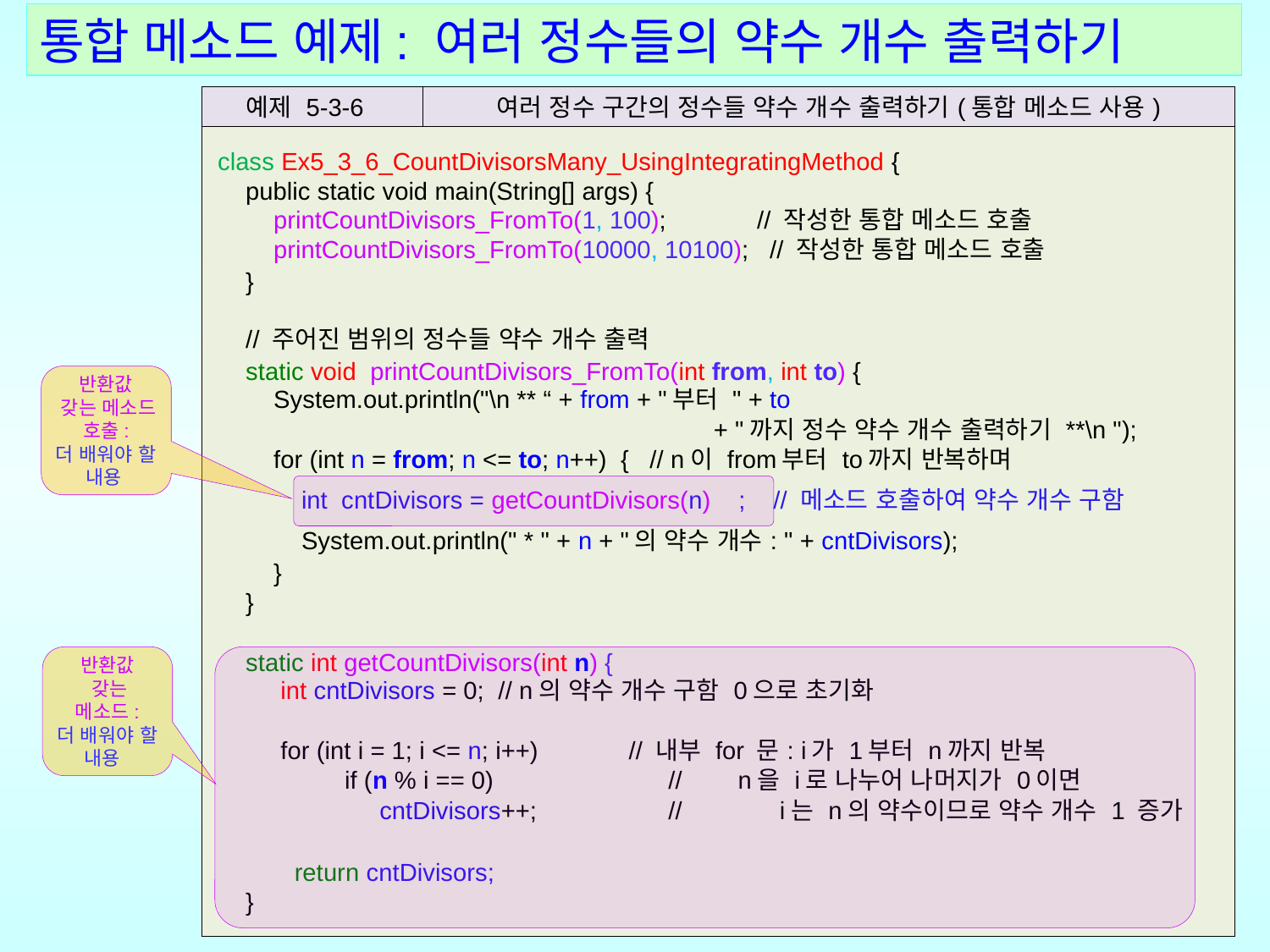

통합 메소드 예제: 여러 정수들의 약수 개수 출력하기
| 예제 5-3-6 | 여러 정수 구간의 정수들 약수 개수 출력하기(통합 메소드 사용) |
| --- | --- |
| class Ex5\_3\_6\_CountDivisorsMany\_UsingIntegratingMethod { public static void main(String[] args) { printCountDivisors\_FromTo(1, 100); // 작성한 통합 메소드 호출 printCountDivisors\_FromTo(10000, 10100); // 작성한 통합 메소드 호출 } // 주어진 범위의 정수들 약수 개수 출력 static void printCountDivisors\_FromTo(int from, int to) { System.out.println("\n \*\* “ + from + "부터 " + to + "까지 정수 약수 개수 출력하기 \*\*\n "); for (int n = from; n <= to; n++) { // n이 from부터 to까지 반복하며 int cntDivisors = getCountDivisors(n) ; // 메소드 호출하여 약수 개수 구함 System.out.println(" \* " + n + "의 약수 개수: " + cntDivisors); } } static int getCountDivisors(int n) { int cntDivisors = 0; // n의 약수 개수 구함 0으로 초기화 for (int i = 1; i <= n; i++) // 내부 for 문: i가 1부터 n까지 반복 if (n % i == 0) // n을 i로 나누어 나머지가 0이면 cntDivisors++; // i는 n의 약수이므로 약수 개수 1 증가 return cntDivisors; } | class CountDivisors\_UsingMethod { public static void main(String args[]) { printCountDivisors\_FromTo(1, 100); // 작성한 통합 메소드 호출 } // 통합 메소드 작성: 매개변수를 갖는 메소드로 작성함 // printCountDivisors\_FromTo(): 주어진 범위의 정수들의 약수 개수 출력 static void printCountDivisors\_FromTo(int from, int to) { System.out.println("\n \*\* “ + from + "부터 " + to + "까지 정수 약수 개수 출력하기 \*\*\n "); for (int n = from; n <= to; n++) { // n이 from부터 to까지 반복하면서 int cntDivisors = 0; // n의 약수 개수를 0으로 초기화 for (int i = 1; i <= n; i++) // 내부 for 문: i가 1부터 n까지 반복 if (n % i == 0) // n을 i로 나누어 나머지가 0이면 cntDivisors++; // i는 n의 약수이므로 약수 개수 1 증가 System.out.println(" \* " + n + "의 약수 개수: " + cntDivisors); } } } |
반환값
 갖는 메소드
호출:
더 배워야 할 내용

반환값
 갖는
메소드:
더 배워야 할 내용